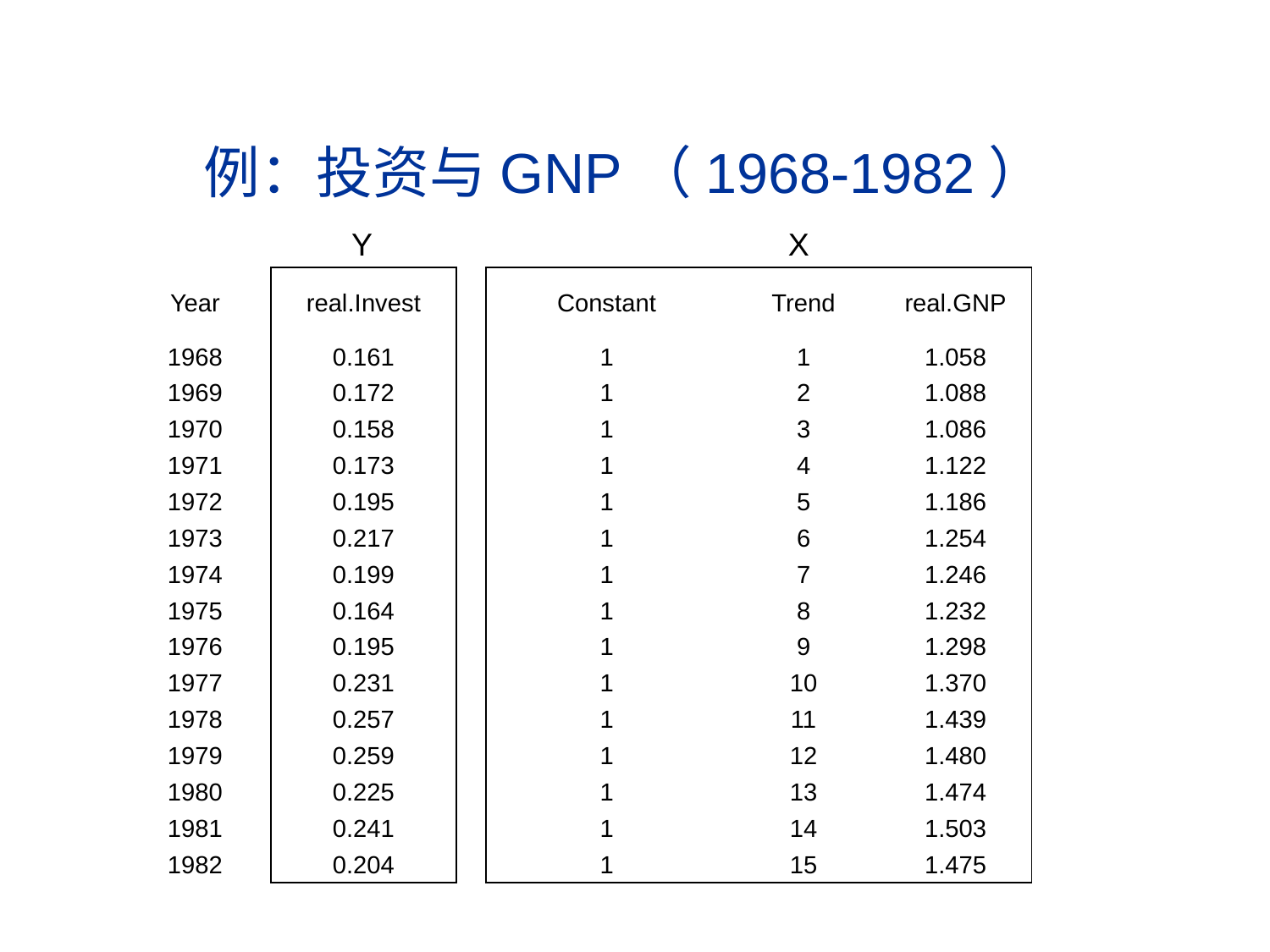

# 例：投资与GNP（1968-1982）
Y
X
| Year | real.Invest |  | Constant | Trend | real.GNP |
| --- | --- | --- | --- | --- | --- |
| 1968 | 0.161 |  | 1 | 1 | 1.058 |
| 1969 | 0.172 |  | 1 | 2 | 1.088 |
| 1970 | 0.158 |  | 1 | 3 | 1.086 |
| 1971 | 0.173 |  | 1 | 4 | 1.122 |
| 1972 | 0.195 |  | 1 | 5 | 1.186 |
| 1973 | 0.217 |  | 1 | 6 | 1.254 |
| 1974 | 0.199 |  | 1 | 7 | 1.246 |
| 1975 | 0.164 |  | 1 | 8 | 1.232 |
| 1976 | 0.195 |  | 1 | 9 | 1.298 |
| 1977 | 0.231 |  | 1 | 10 | 1.370 |
| 1978 | 0.257 |  | 1 | 11 | 1.439 |
| 1979 | 0.259 |  | 1 | 12 | 1.480 |
| 1980 | 0.225 |  | 1 | 13 | 1.474 |
| 1981 | 0.241 |  | 1 | 14 | 1.503 |
| 1982 | 0.204 |  | 1 | 15 | 1.475 |